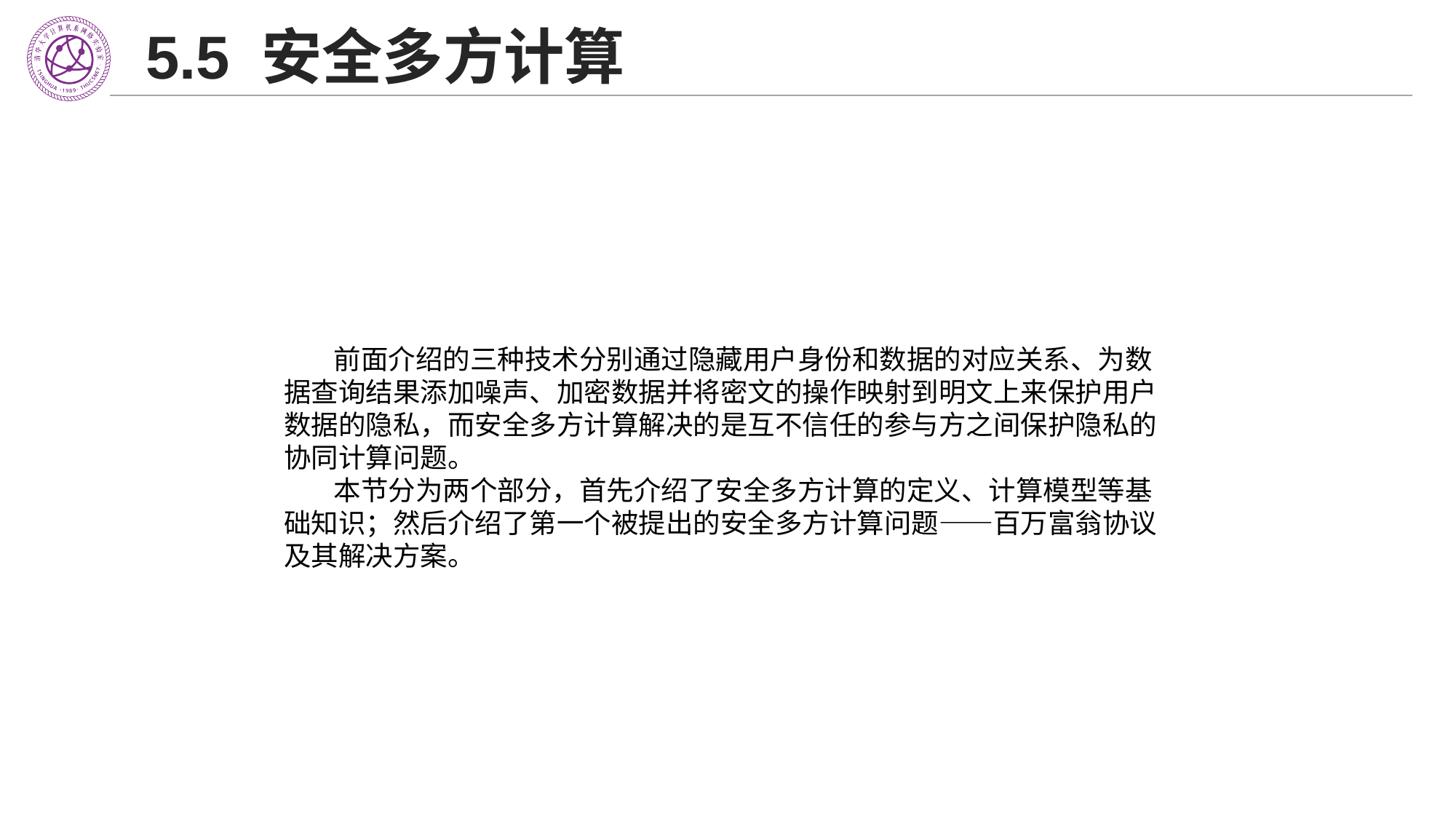

# 5.5 安全多方计算
       前面介绍的三种技术分别通过隐藏用户身份和数据的对应关系、为数据查询结果添加噪声、加密数据并将密文的操作映射到明文上来保护用户数据的隐私，而安全多方计算解决的是互不信任的参与方之间保护隐私的协同计算问题。
       本节分为两个部分，首先介绍了安全多方计算的定义、计算模型等基础知识；然后介绍了第一个被提出的安全多方计算问题——百万富翁协议及其解决方案。